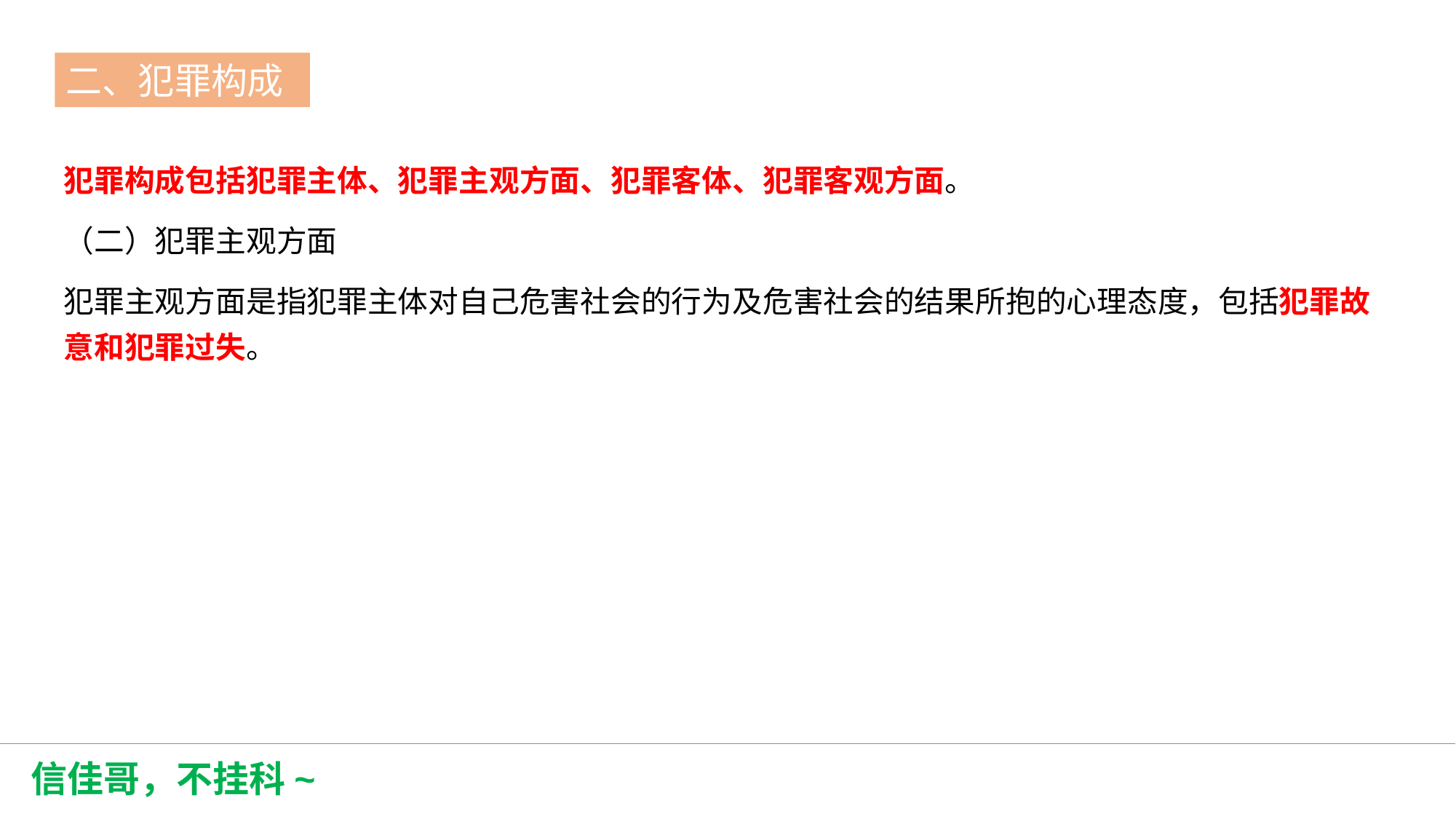

二、犯罪构成
第一节
犯罪构成包括犯罪主体、犯罪主观方面、犯罪客体、犯罪客观方面。
（二）犯罪主观方面
犯罪主观方面是指犯罪主体对自己危害社会的行为及危害社会的结果所抱的心理态度，包括犯罪故意和犯罪过失。